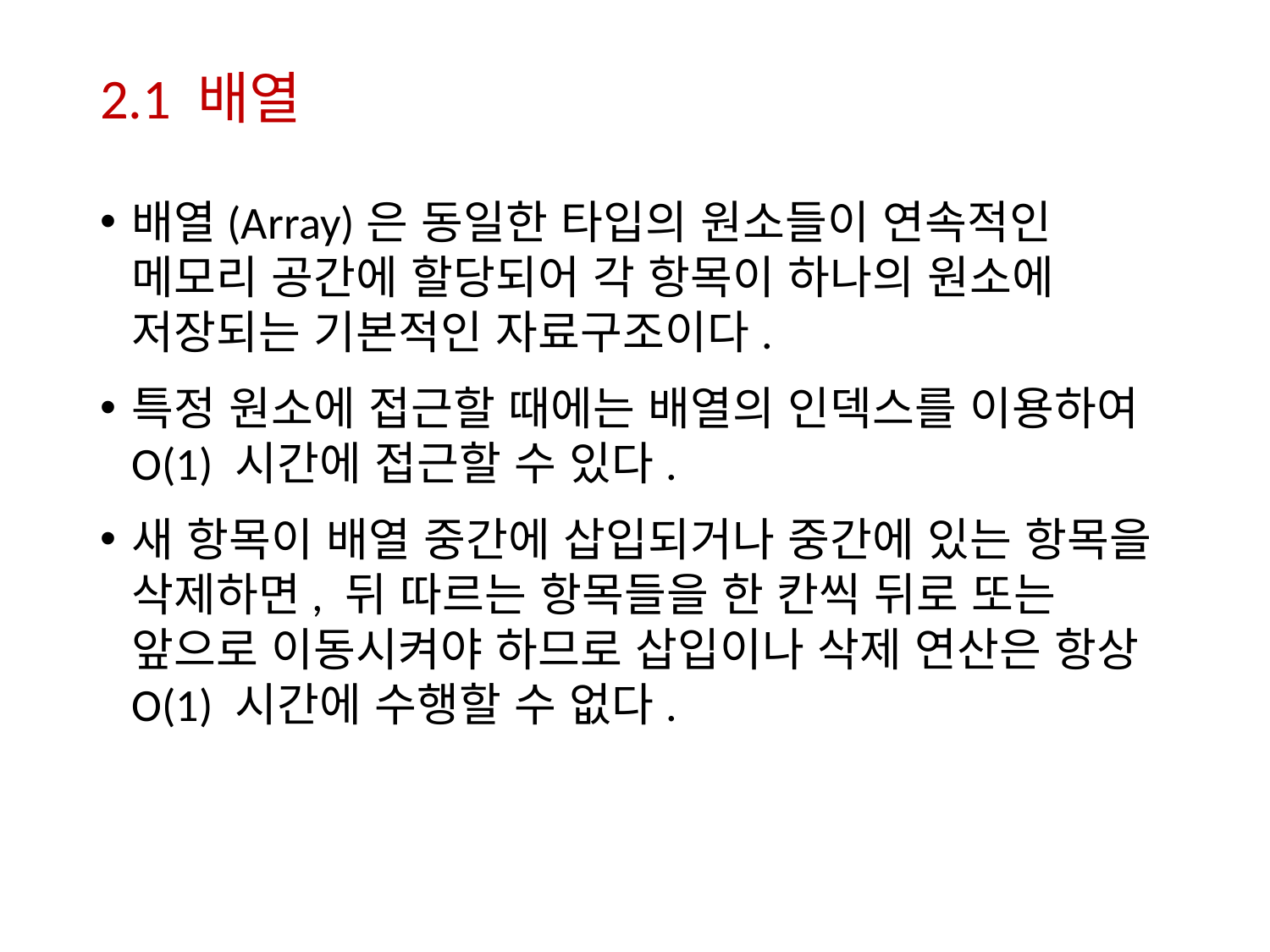

# 2.1 배열
배열(Array)은 동일한 타입의 원소들이 연속적인 메모리 공간에 할당되어 각 항목이 하나의 원소에 저장되는 기본적인 자료구조이다.
특정 원소에 접근할 때에는 배열의 인덱스를 이용하여 O(1) 시간에 접근할 수 있다.
새 항목이 배열 중간에 삽입되거나 중간에 있는 항목을 삭제하면, 뒤 따르는 항목들을 한 칸씩 뒤로 또는 앞으로 이동시켜야 하므로 삽입이나 삭제 연산은 항상 O(1) 시간에 수행할 수 없다.